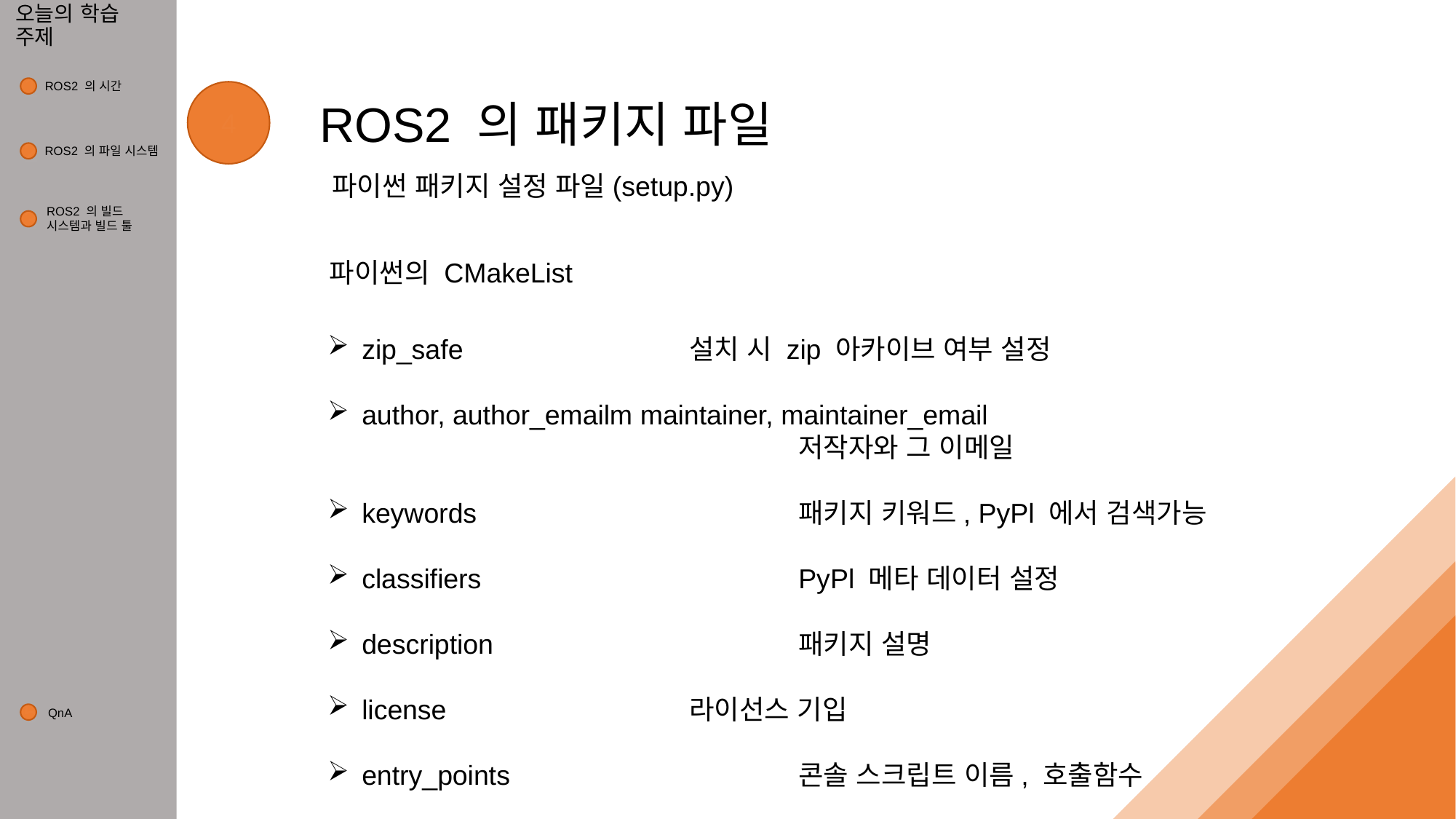

# 오늘의 학습 주제
ROS2 의 시간
1
4
ROS2 의 패키지 파일
ROS2 의 파일 시스템
2
파이썬 패키지 설정 파일(setup.py)
ROS2 의 빌드
시스템과 빌드 툴
3
파이썬의 CMakeList
zip_safe 			설치 시 zip 아카이브 여부 설정

author, author_emailm maintainer, maintainer_email							저작자와 그 이메일

keywords			패키지 키워드, PyPl 에서 검색가능

classifiers			PyPl 메타 데이터 설정

description			패키지 설명

license			라이선스 기입

entry_points			콘솔 스크립트 이름, 호출함수
QnA
5